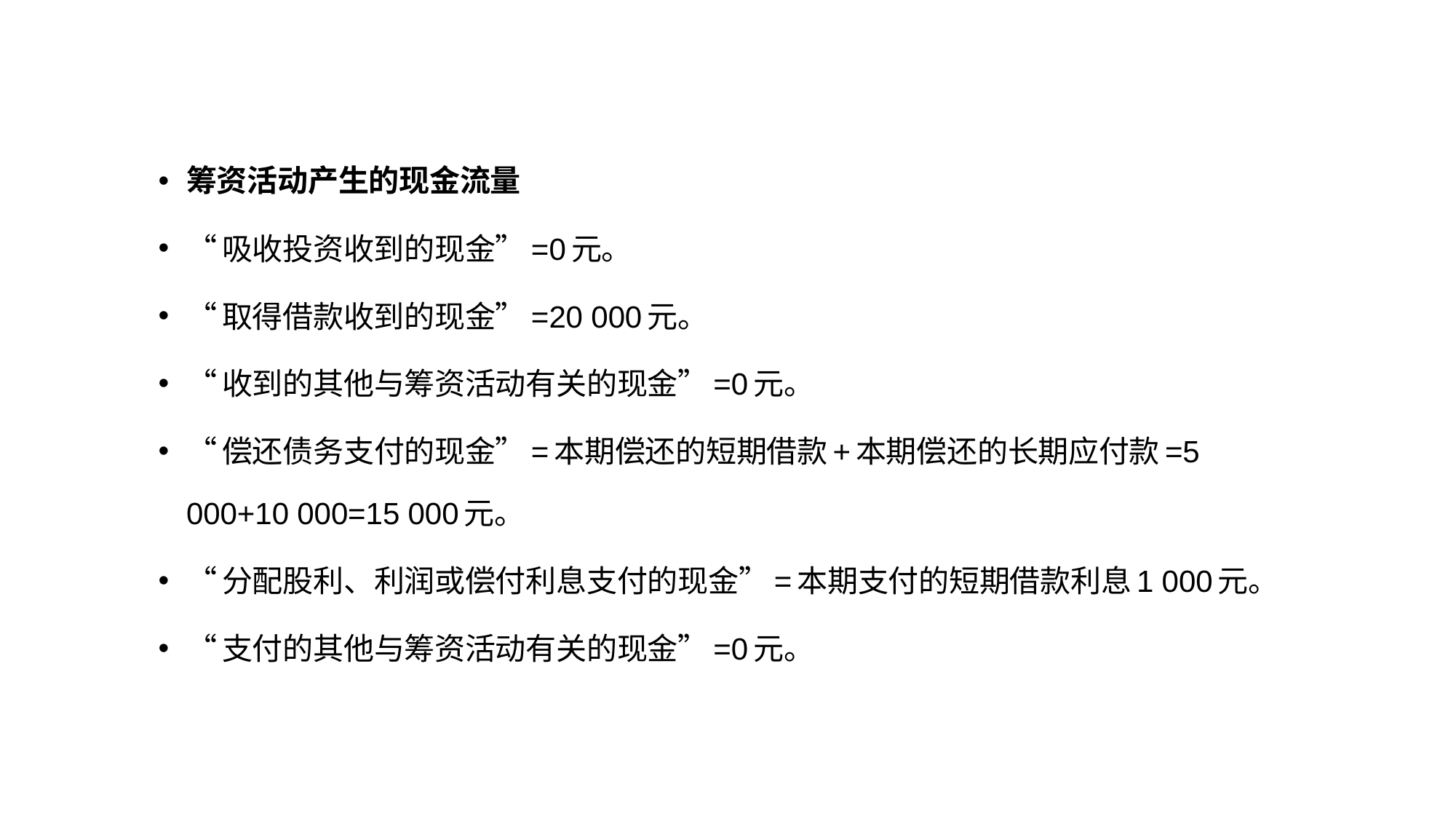

筹资活动产生的现金流量
“吸收投资收到的现金”=0元。
“取得借款收到的现金”=20 000元。
“收到的其他与筹资活动有关的现金”=0元。
“偿还债务支付的现金”=本期偿还的短期借款+本期偿还的长期应付款=5 000+10 000=15 000元。
“分配股利、利润或偿付利息支付的现金”=本期支付的短期借款利息1 000元。
“支付的其他与筹资活动有关的现金”=0元。
2023/3/30
84